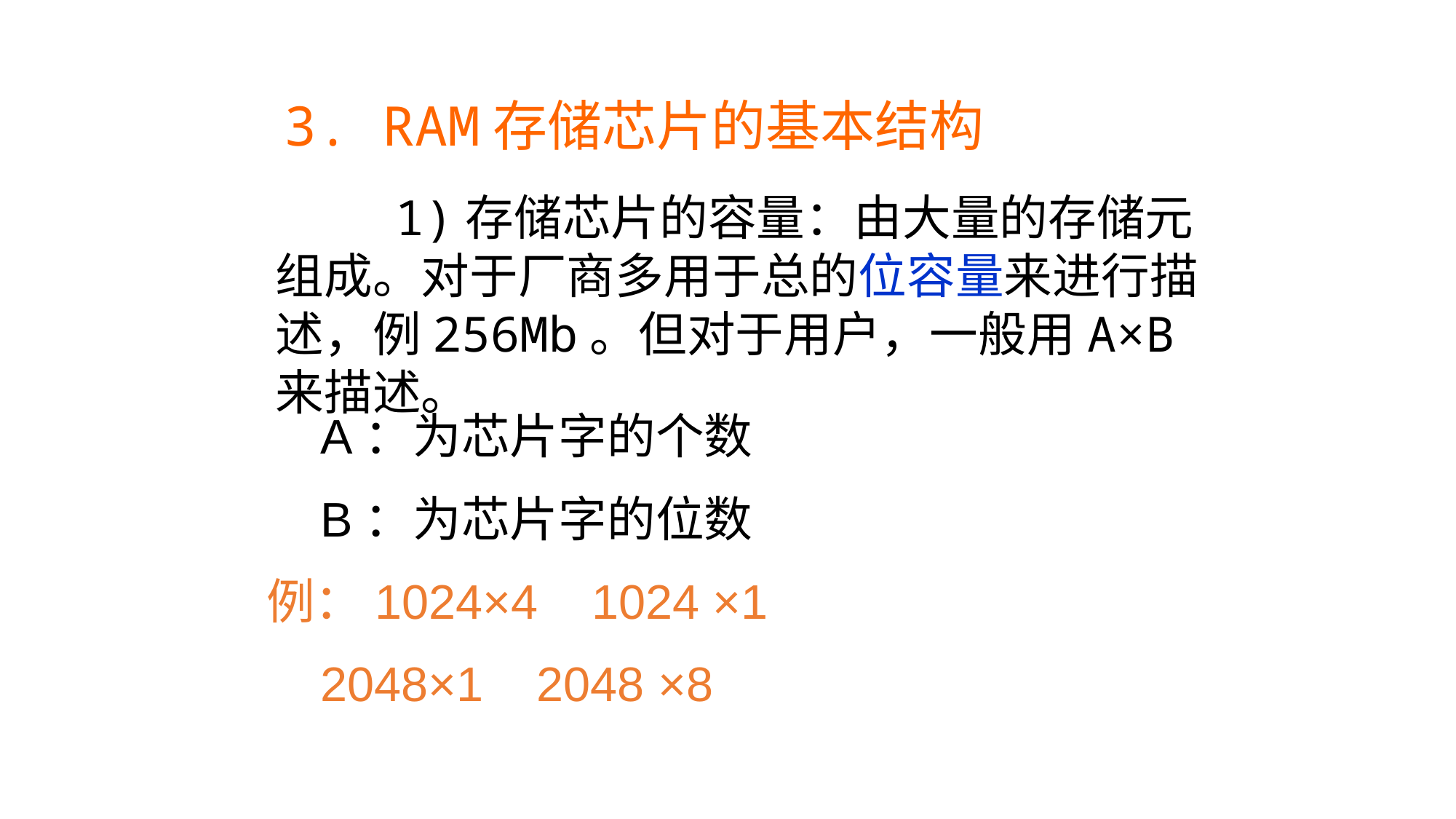

3. RAM存储芯片的基本结构
      1)存储芯片的容量：由大量的存储元组成。对于厂商多用于总的位容量来进行描述，例256Mb。但对于用户，一般用A×B来描述。
    A：为芯片字的个数
    B：为芯片字的位数
例：1024×4    1024 ×1
    2048×1    2048 ×8